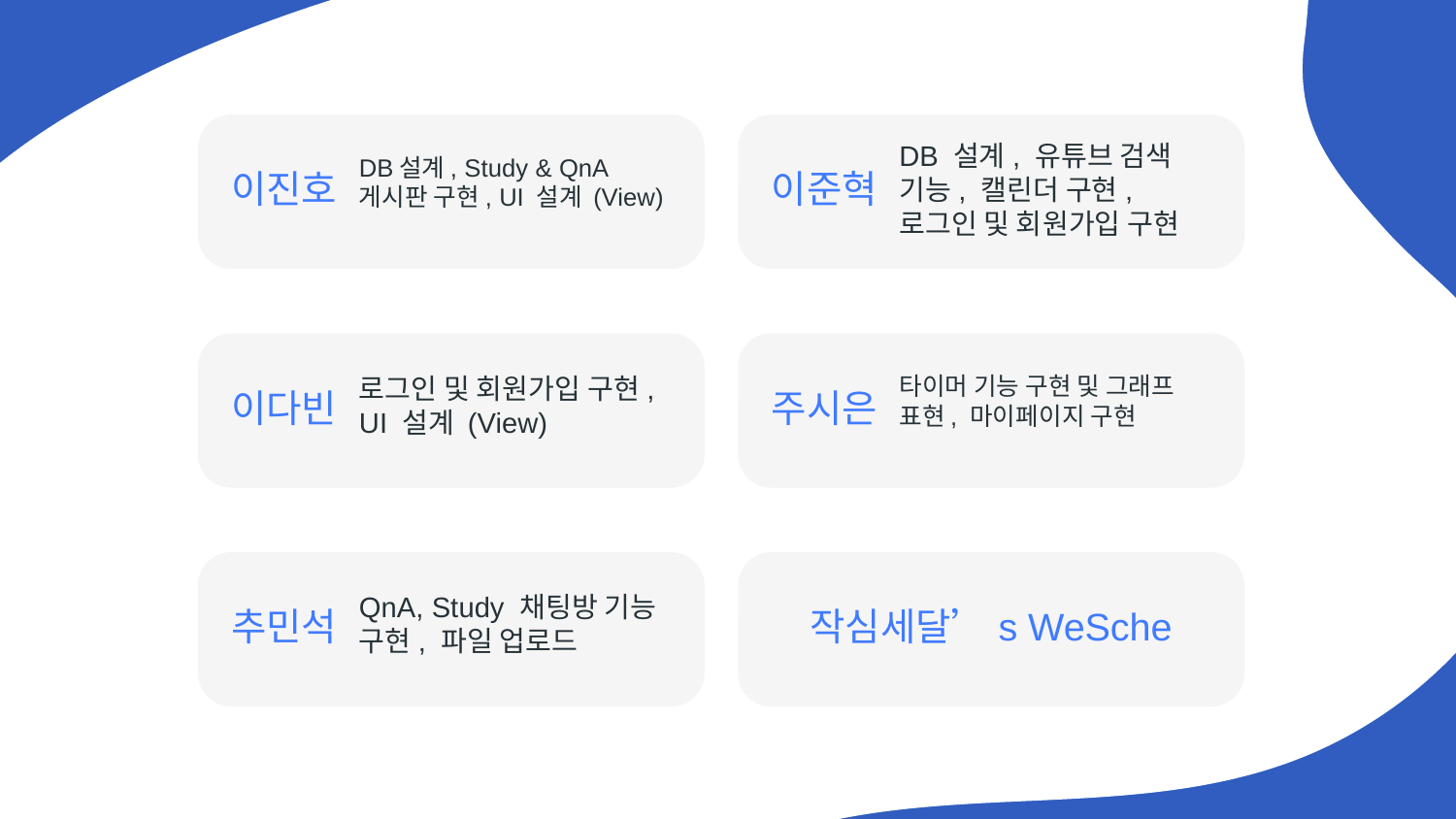

DB 설계, 유튜브 검색 기능, 캘린더 구현, 로그인 및 회원가입 구현
DB설계, Study & QnA 게시판 구현, UI 설계 (View)
이진호
이준혁

로그인 및 회원가입 구현, UI 설계 (View)
타이머 기능 구현 및 그래프 표현, 마이페이지 구현
이다빈
주시은

QnA, Study 채팅방 기능 구현, 파일 업로드
추민석
작심세달’s WeSche